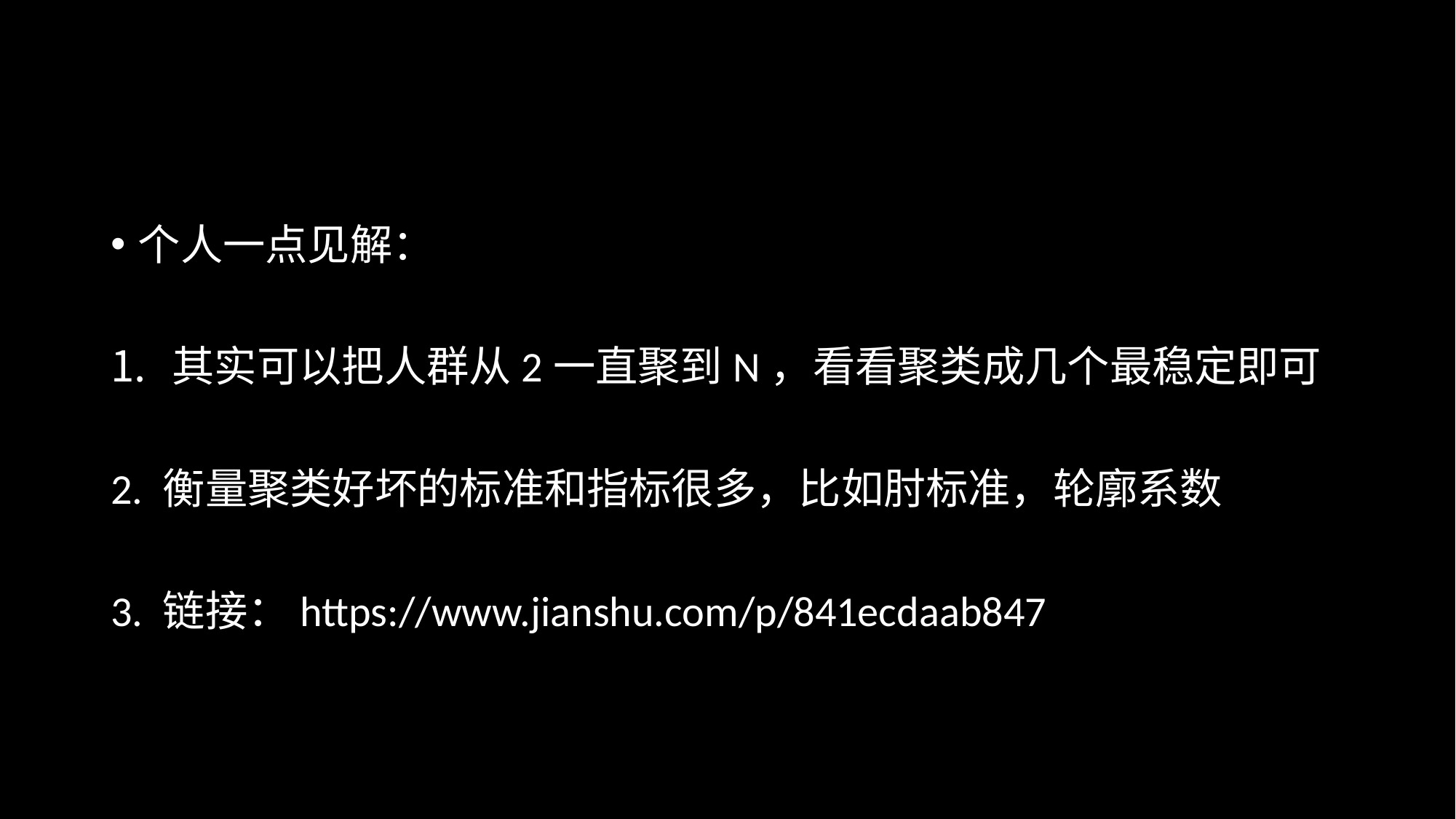

#
个人一点见解：

其实可以把人群从2一直聚到N，看看聚类成几个最稳定即可

2. 衡量聚类好坏的标准和指标很多，比如肘标准，轮廓系数

3. 链接：https://www.jianshu.com/p/841ecdaab847